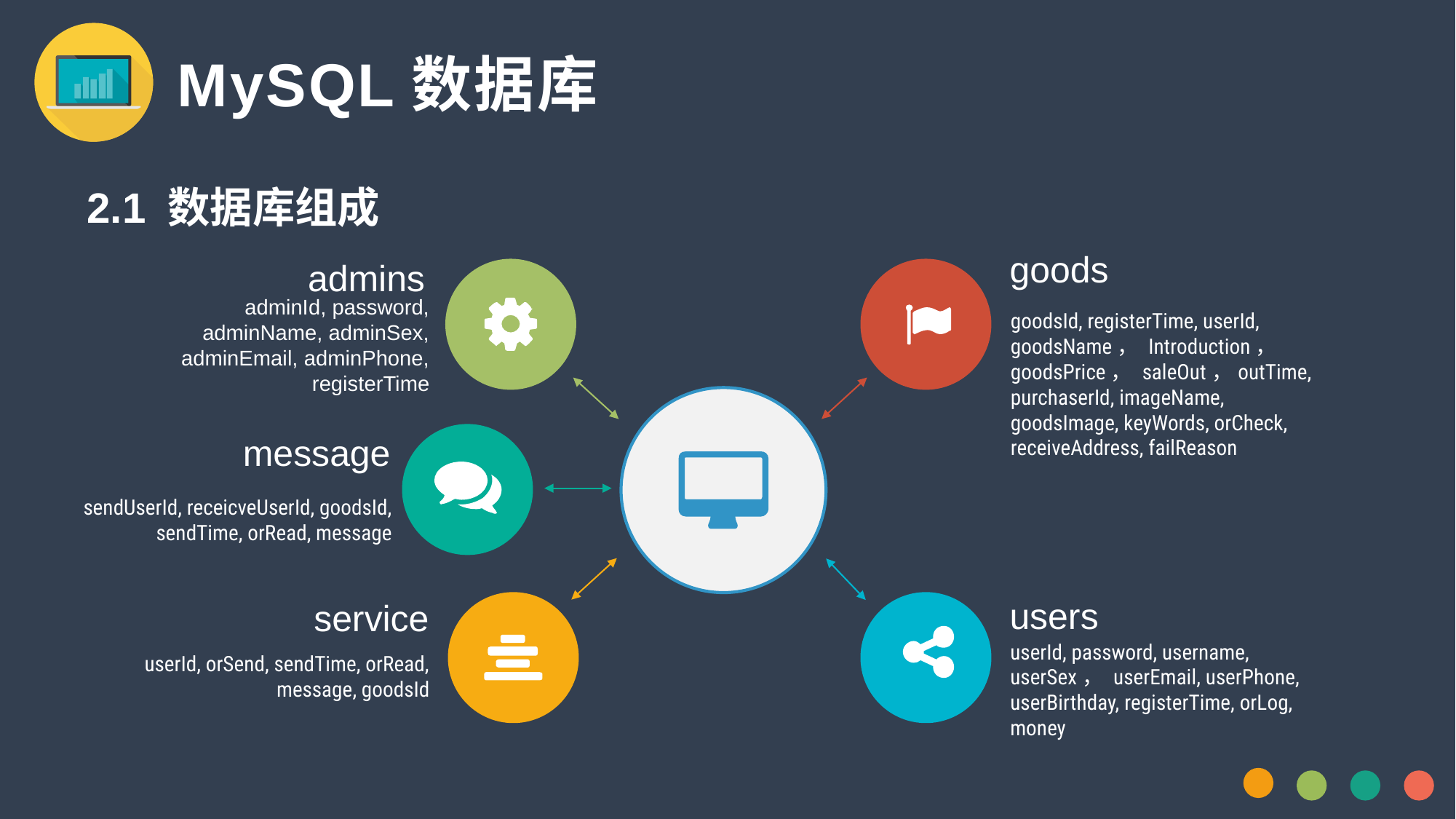

MySQL数据库
2.1 数据库组成
goods
goodsId, registerTime, userId, goodsName， Introduction， goodsPrice， saleOut，outTime, purchaserId, imageName, goodsImage, keyWords, orCheck, receiveAddress, failReason
admins
adminId, password, adminName, adminSex, adminEmail, adminPhone, registerTime

message
sendUserId, receicveUserId, goodsId, sendTime, orRead, message

users
userId, password, username, userSex， userEmail, userPhone, userBirthday, registerTime, orLog, money
service
userId, orSend, sendTime, orRead, message, goodsId